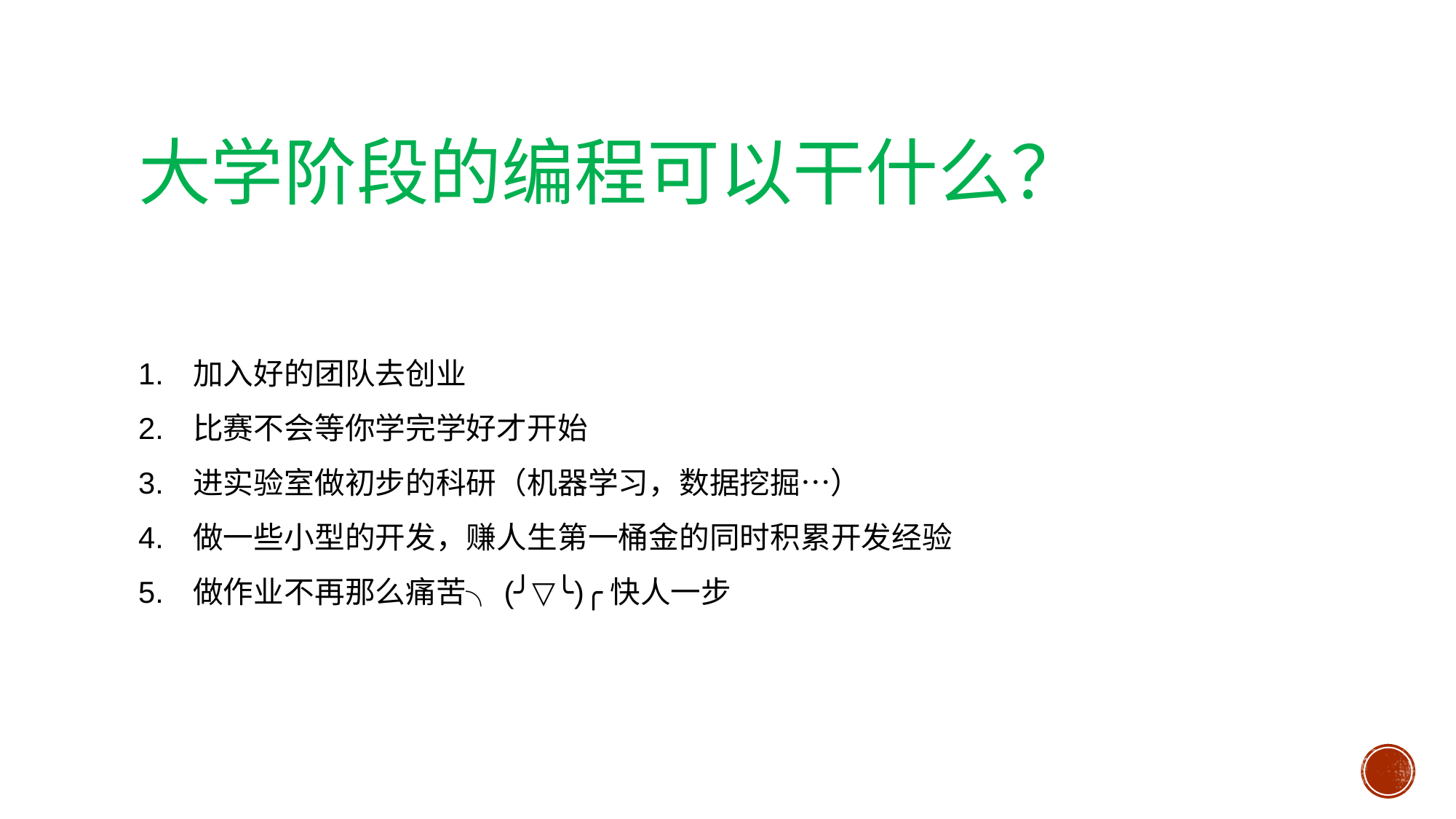

大学阶段的编程可以干什么？
加入好的团队去创业
比赛不会等你学完学好才开始
进实验室做初步的科研（机器学习，数据挖掘…）
做一些小型的开发，赚人生第一桶金的同时积累开发经验
做作业不再那么痛苦╮(╯▽╰)╭快人一步